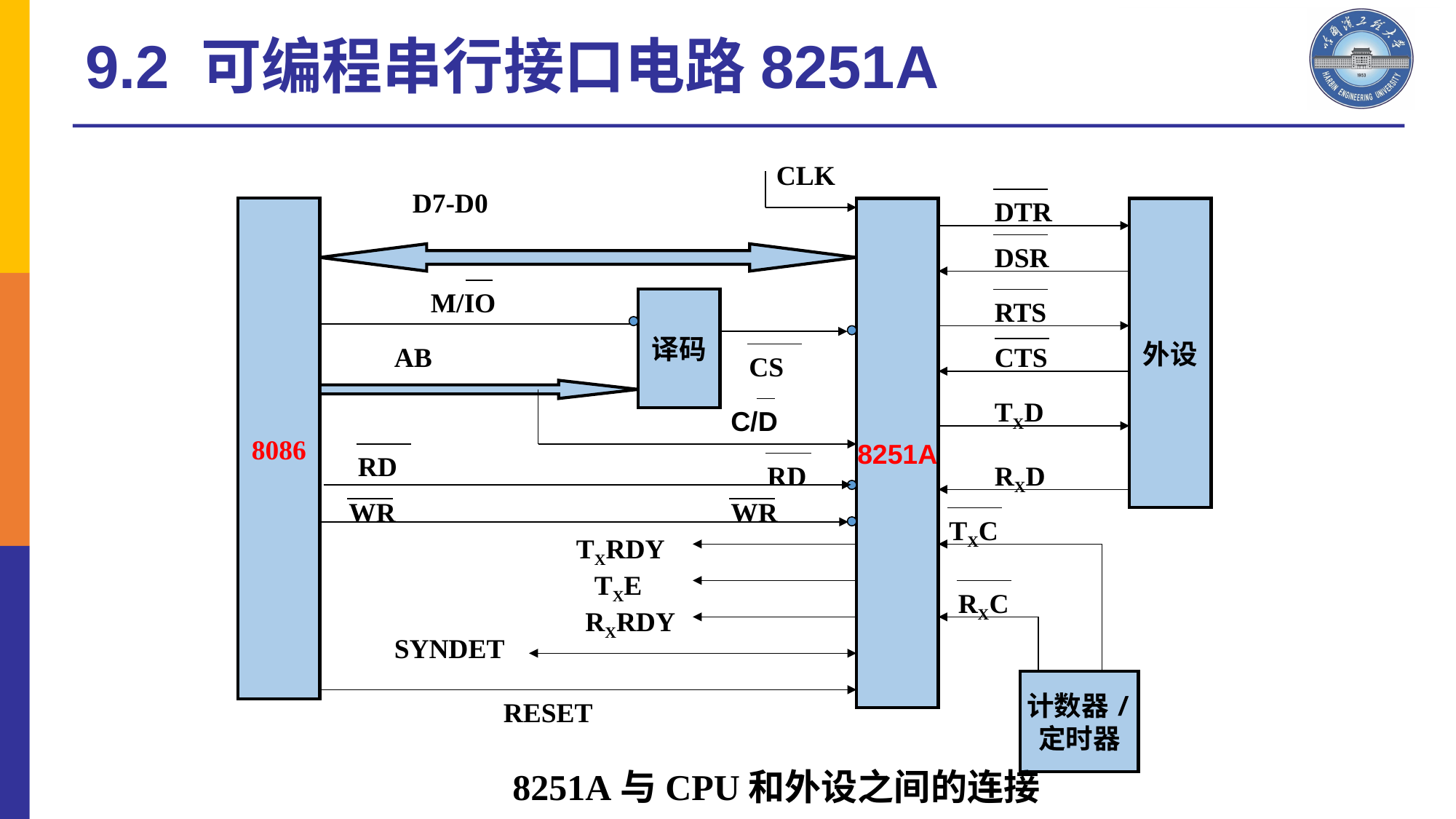

9.2 可编程串行接口电路8251A
CLK
D7-D0
DTR
8086
8251A
外设
DSR

M/IO
译码
RTS

AB
CTS
CS

TXD
C/D
RD
RD
RXD

WR
WR
TXC

TXRDY
TXE
RXC
RXRDY
SYNDET
计数器/
定时器
RESET
 8251A与CPU和外设之间的连接